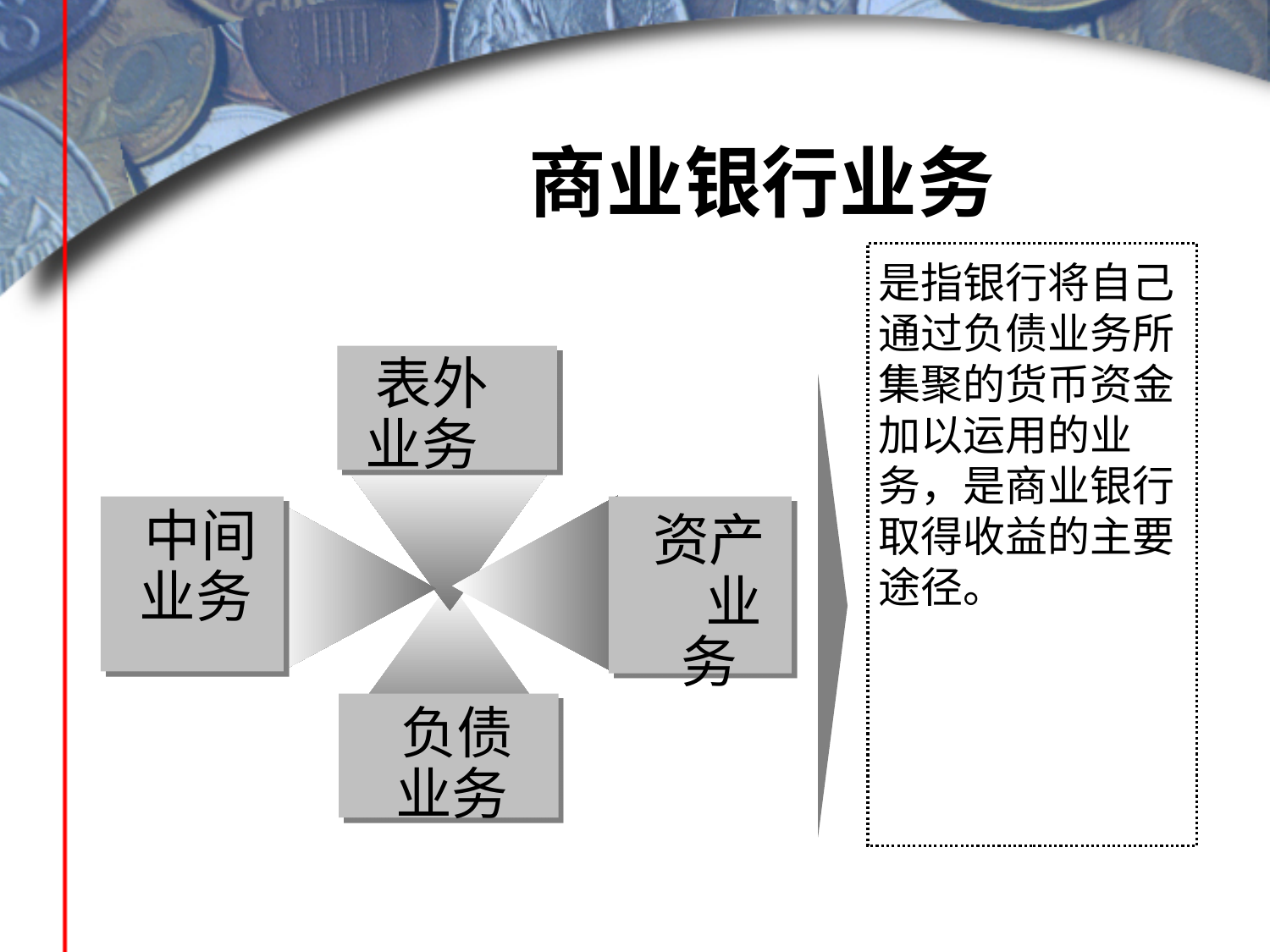

# 商业银行业务

是指银行将自己通过负债业务所集聚的货币资金加以运用的业务，是商业银行取得收益的主要途径。

 表外   业务

 中间业务

  资产      业务

 负债 业务